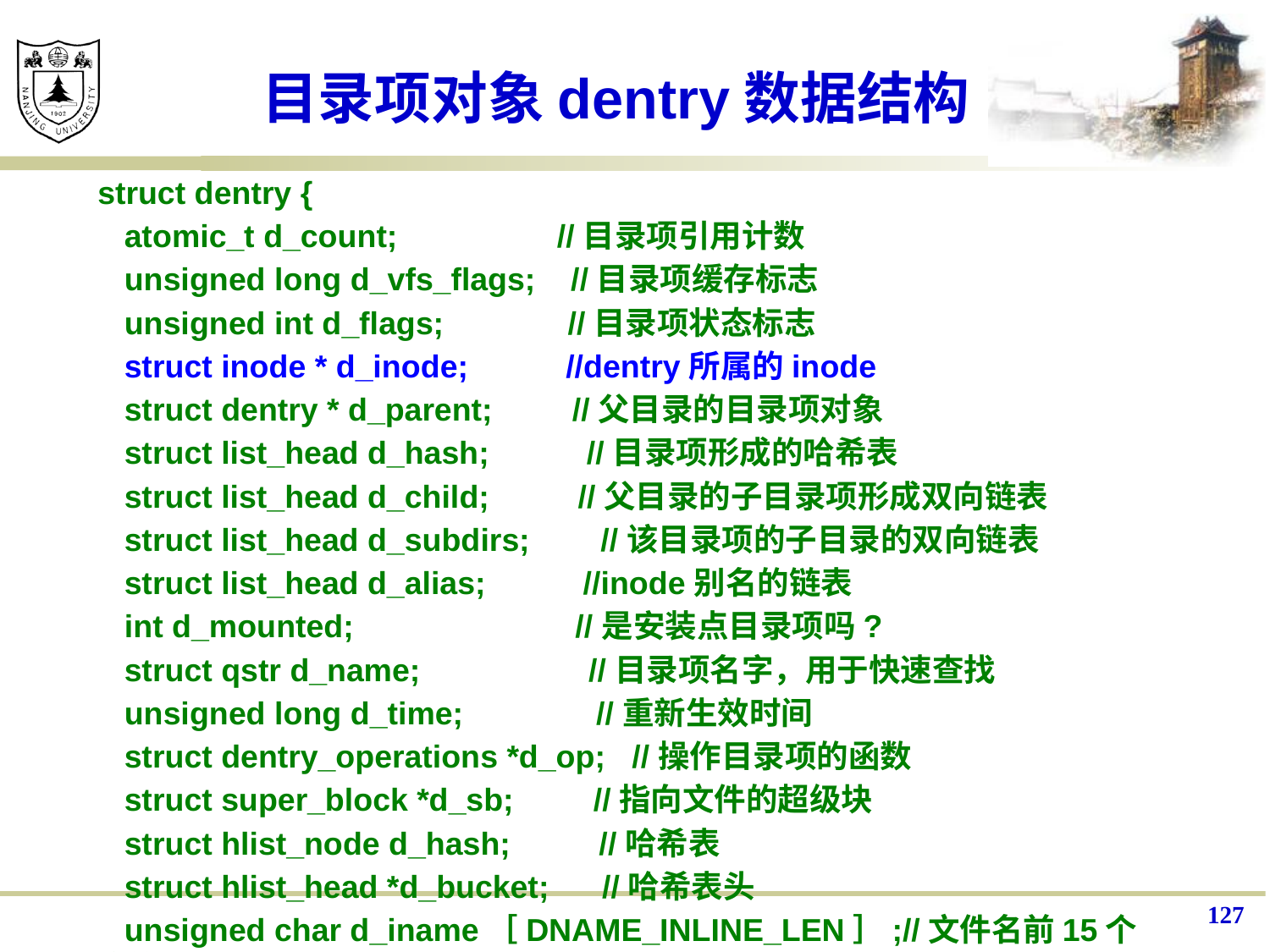

# 目录项对象dentry数据结构
struct dentry {
   atomic_t d_count;                  //目录项引用计数
   unsigned long d_vfs_flags;    //目录项缓存标志
   unsigned int d_flags;              //目录项状态标志
   struct inode * d_inode;           //dentry所属的inode
   struct dentry * d_parent;         //父目录的目录项对象
   struct list_head d_hash;           //目录项形成的哈希表
   struct list_head d_child;          //父目录的子目录项形成双向链表
   struct list_head d_subdirs;        //该目录项的子目录的双向链表
   struct list_head d_alias;           //inode别名的链表
   int d_mounted;                         //是安装点目录项吗?
   struct qstr d_name;                   //目录项名字，用于快速查找
   unsigned long d_time;               //重新生效时间
   struct dentry_operations *d_op;   //操作目录项的函数
   struct super_block *d_sb;         //指向文件的超级块
   struct hlist_node d_hash;          //哈希表
   struct hlist_head *d_bucket;      //哈希表头
   unsigned char d_iname［DNAME_INLINE_LEN］;//文件名前15个字符
   …
};;
127